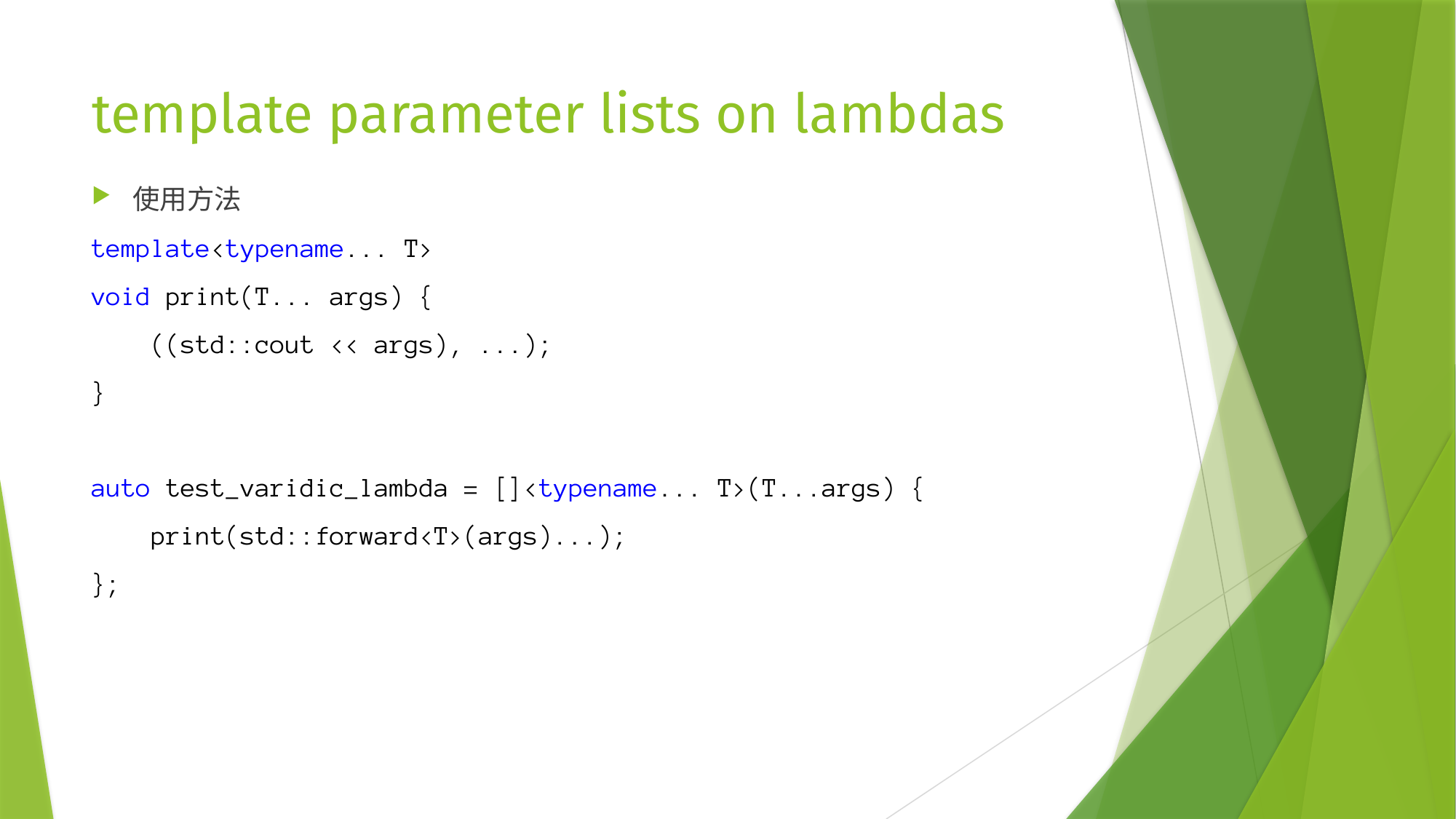

# template parameter lists on lambdas
使用方法
template<typename... T>
void print(T... args) {
    ((std::cout << args), ...);
}

auto test_varidic_lambda = []<typename... T>(T...args) {
    print(std::forward<T>(args)...);
};